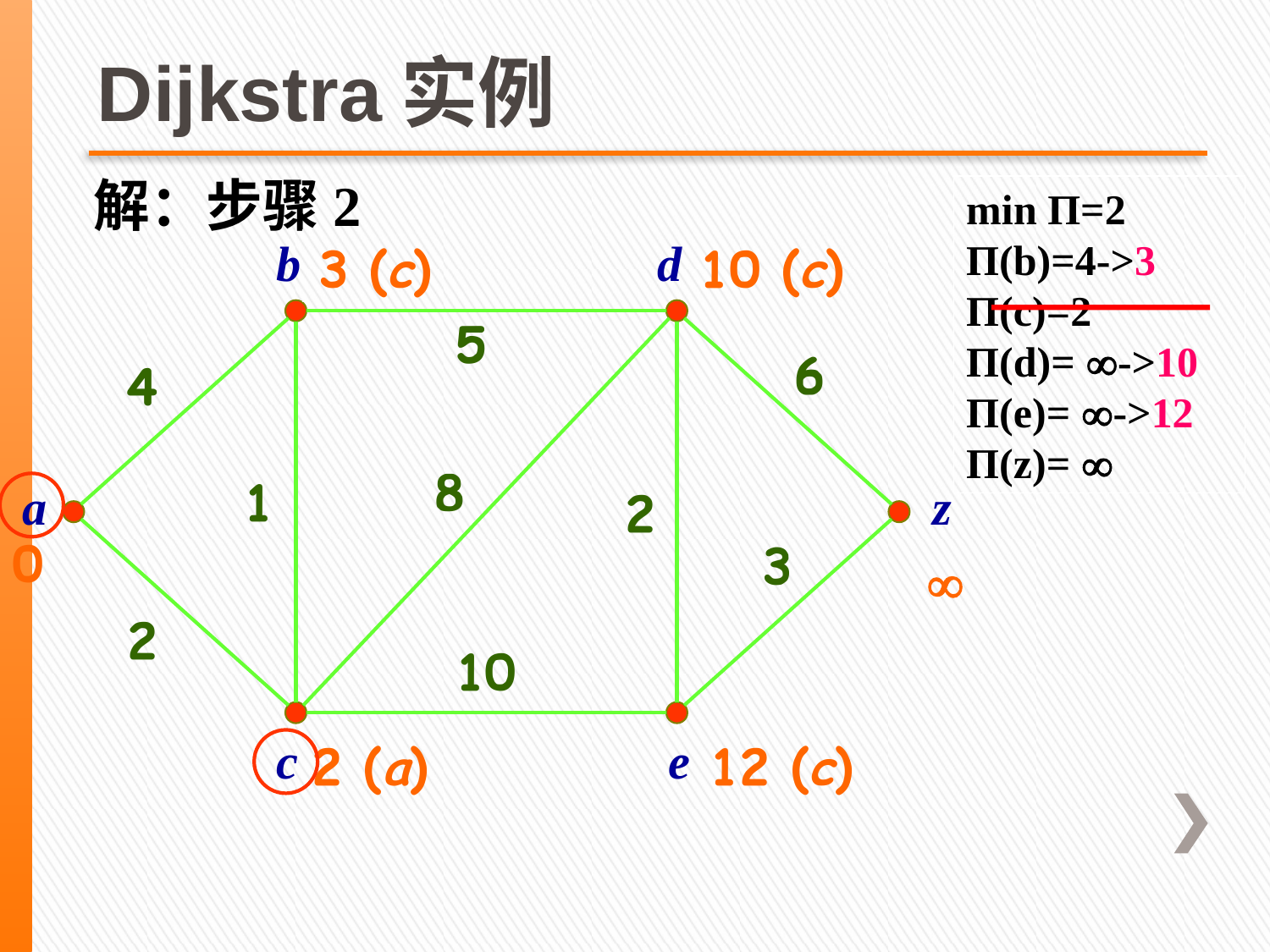

Dijkstra实例
解：步骤2
min Π=2
Π(b)=4->3
Π(c)=2
Π(d)= ∞->10
Π(e)= ∞->12
Π(z)= ∞
b
d

a
z

c
e
5
6
4
8
1
2
3
2
10
∞
∞
0
∞
∞
∞
4 (a)

2 (a)
3 (c)
10 (c)

12 (c)